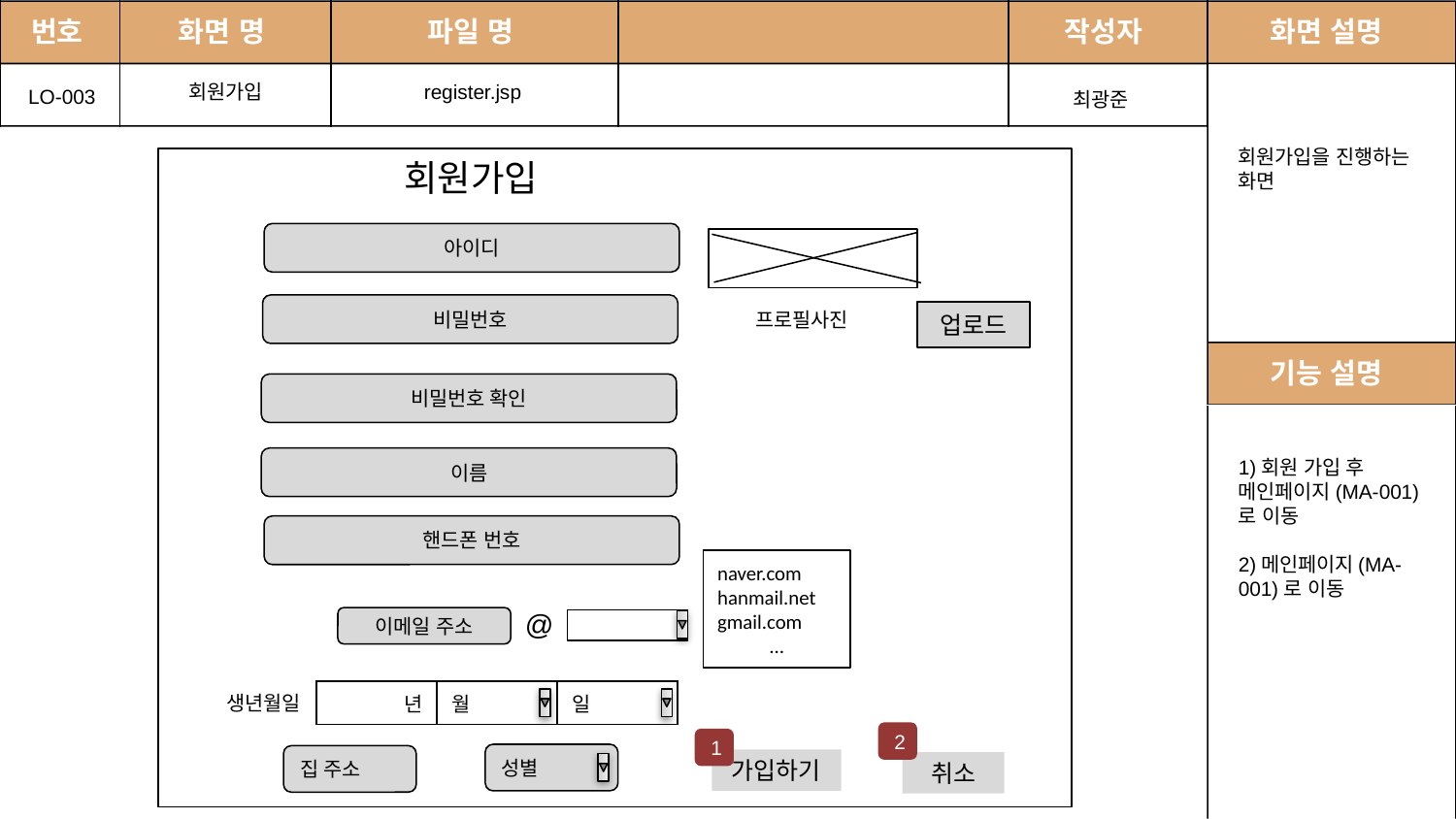

번호
화면 명
파일 명
작성자
화면 설명
회원가입
register.jsp
LO-003
최광준
2
2
회원가입을 진행하는 화면

회원가입
아이디

프로필사진
비밀번호
업로드
기능 설명
비밀번호 확인

1)회원 가입 후 메인페이지(MA-001)로 이동

2)메인페이지(MA-001)로 이동
이름
2
핸드폰 번호
naver.com
hanmail.net
gmail.com
…
2
2
@
이메일 주소

| 년 | 월 | 일 |
| --- | --- | --- |
생년월일

2
1
성별

집 주소
가입하기
취소